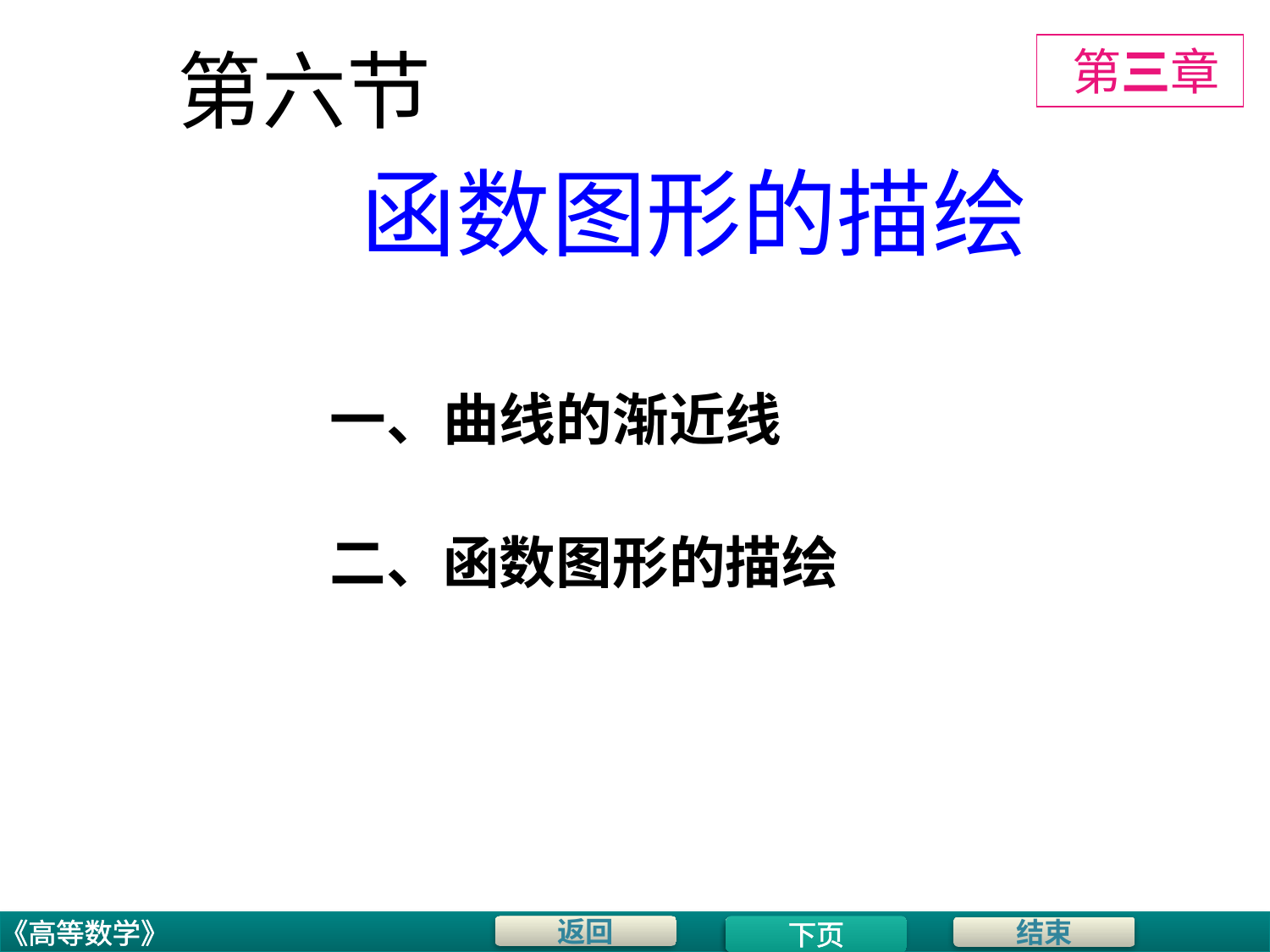

# 第六节
 第三章
函数图形的描绘
一、曲线的渐近线
二、函数图形的描绘
下页